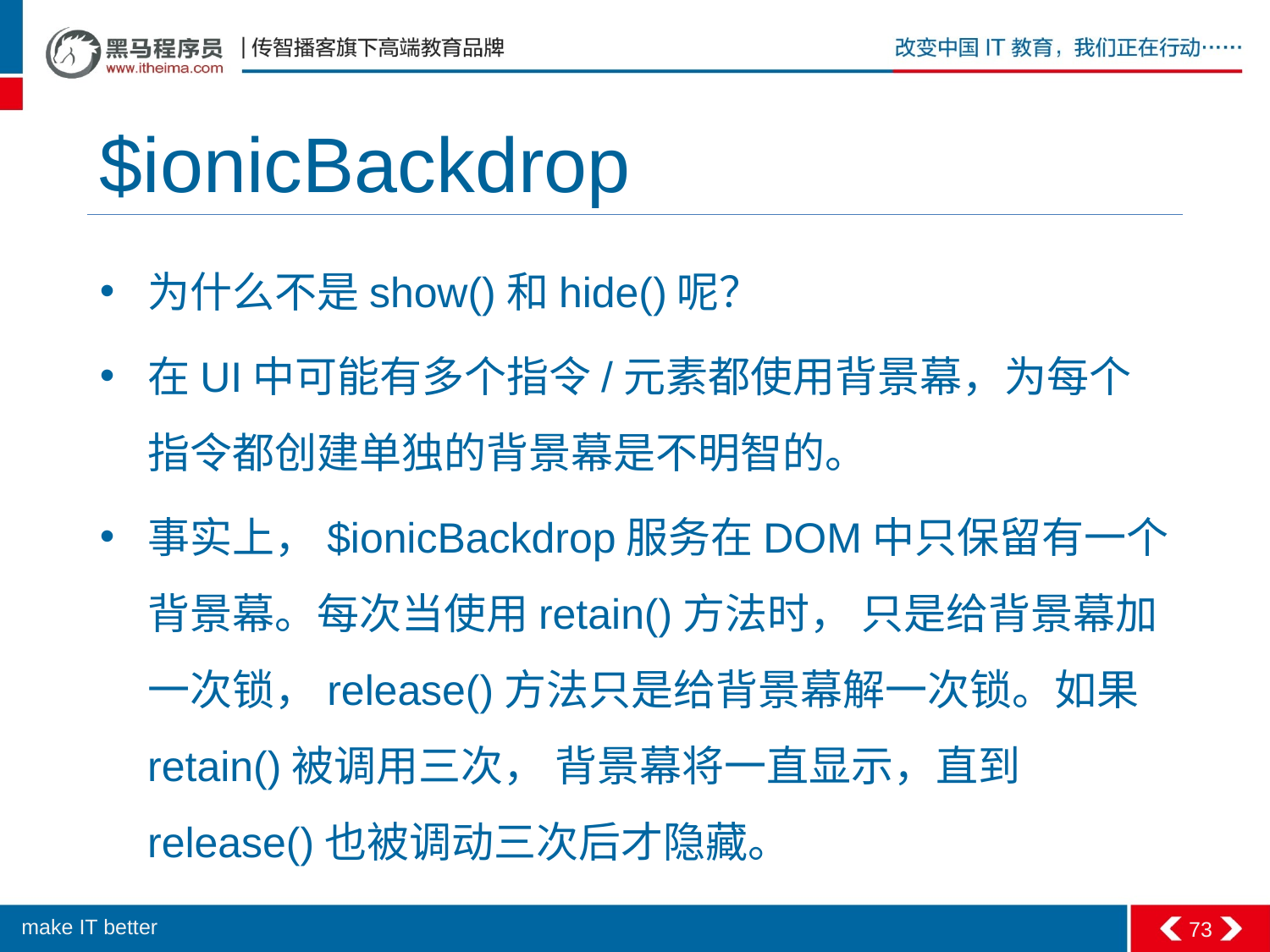

# $ionicBackdrop
为什么不是show()和hide()呢？
在UI中可能有多个指令/元素都使用背景幕，为每个指令都创建单独的背景幕是不明智的。
事实上，$ionicBackdrop服务在DOM中只保留有一个背景幕。每次当使用retain()方法时， 只是给背景幕加一次锁，release()方法只是给背景幕解一次锁。如果retain()被调用三次， 背景幕将一直显示，直到release()也被调动三次后才隐藏。

73

make IT better